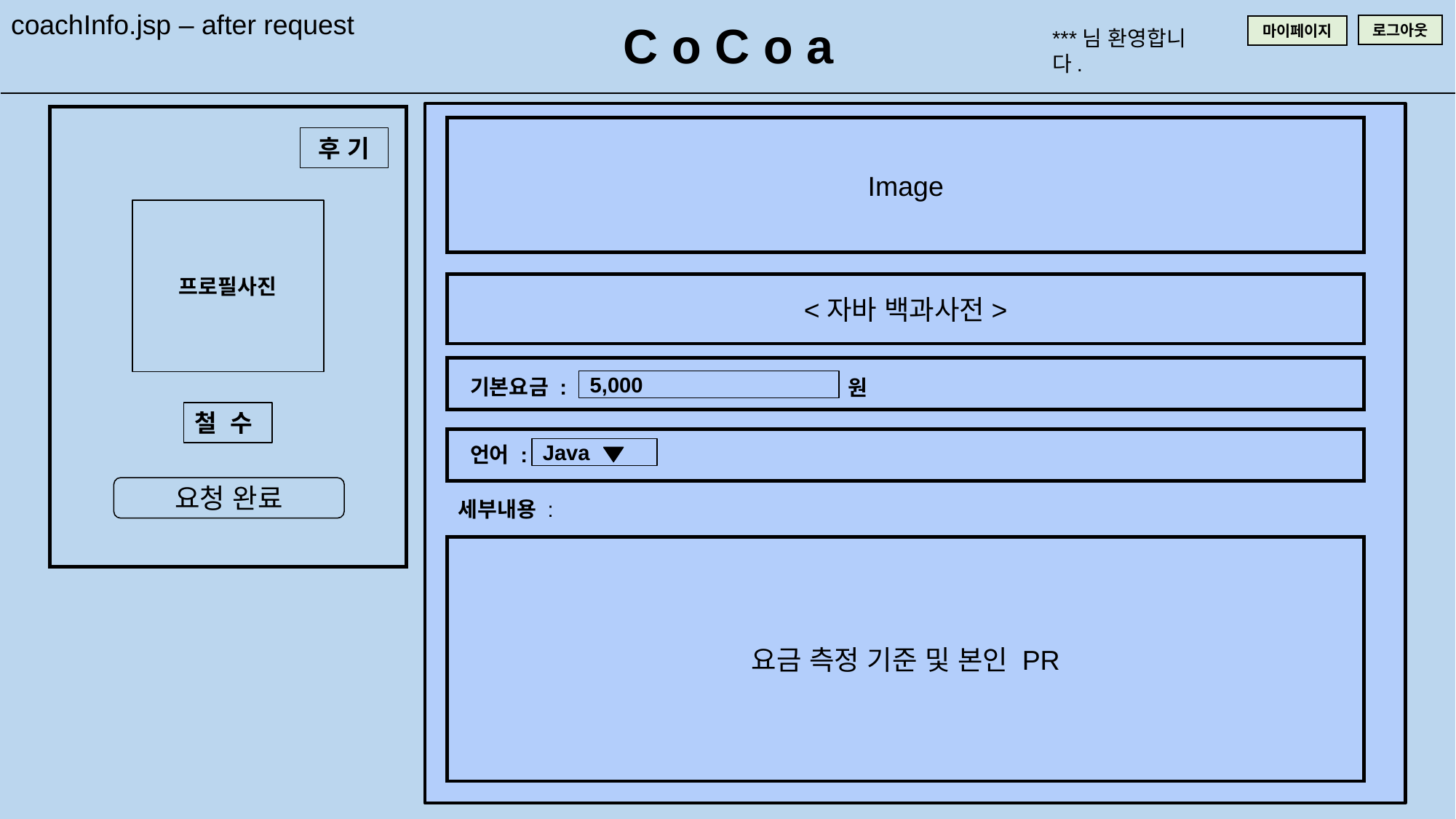

coachInfo.jsp – after request
C o C o a
로그아웃
마이페이지
***님 환영합니다.

Image
후 기
프로필사진
<자바 백과사전>

기본요금 :
원
5,000
철  수

언어 :
Java

요청 완료
세부내용 :
요금 측정 기준 및 본인 PR